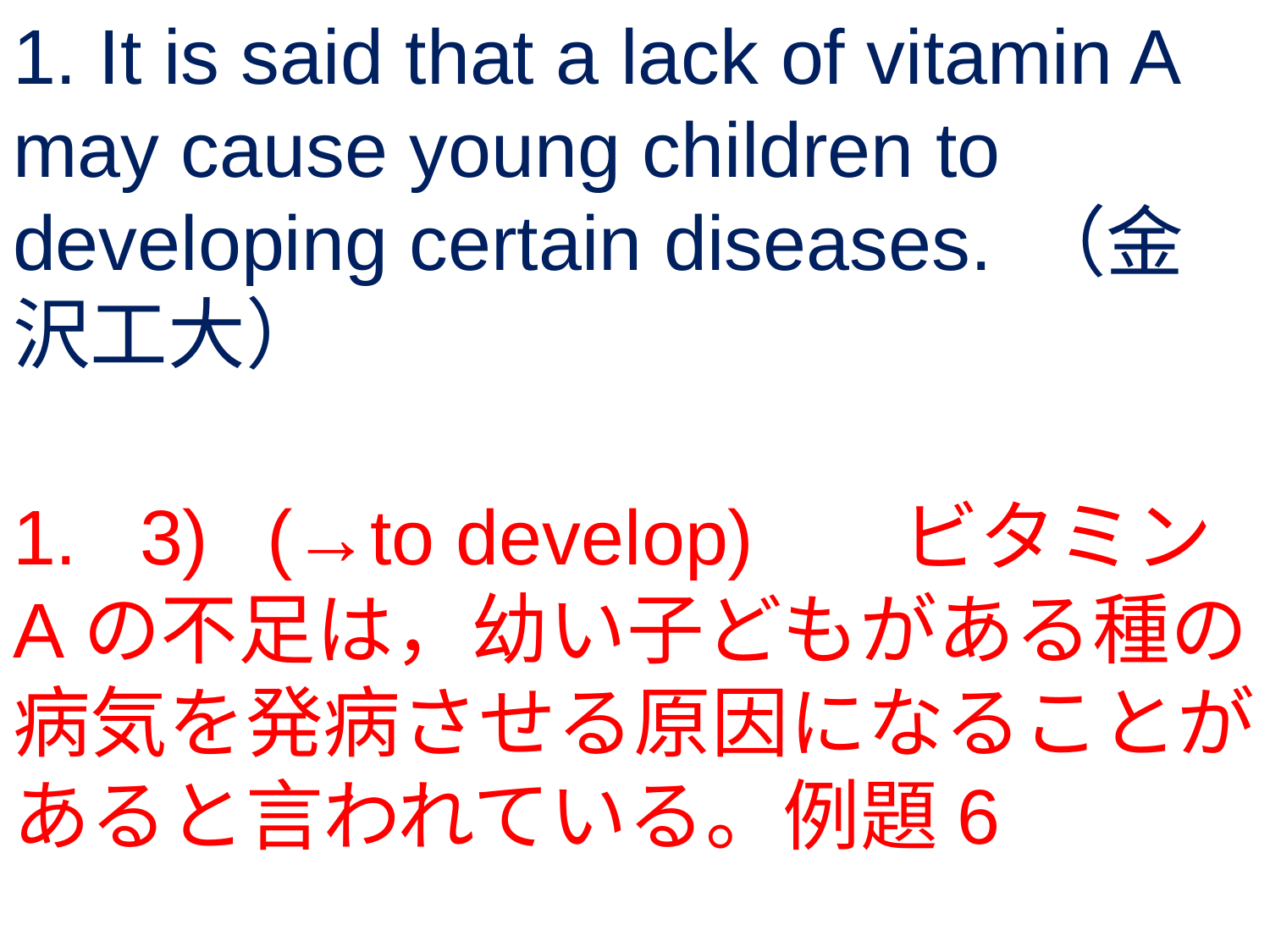

# 1. It is said that a lack of vitamin A may cause young children to developing certain diseases.	（金沢工大）
1.	3) 	(→to develop)		ビタミンAの不足は，幼い子どもがある種の病気を発病させる原因になることがあると言われている。例題6